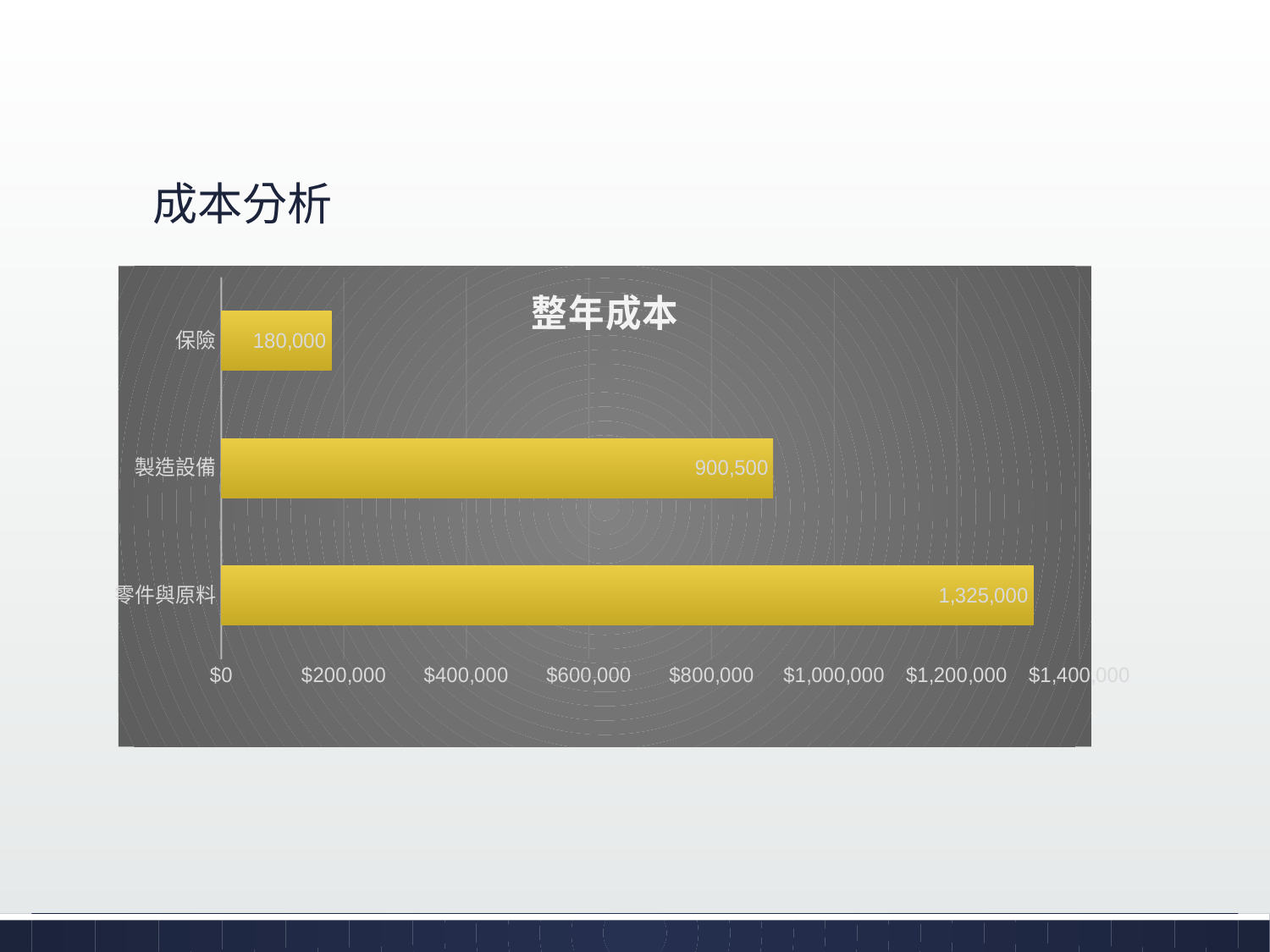

# 成本分析

### Chart:

| Category | 整年成本 |
|---|---|
| 零件與原料 | 1325000.0 |
| 製造設備 | 900500.0 |
| 保險 | 180000.0 |